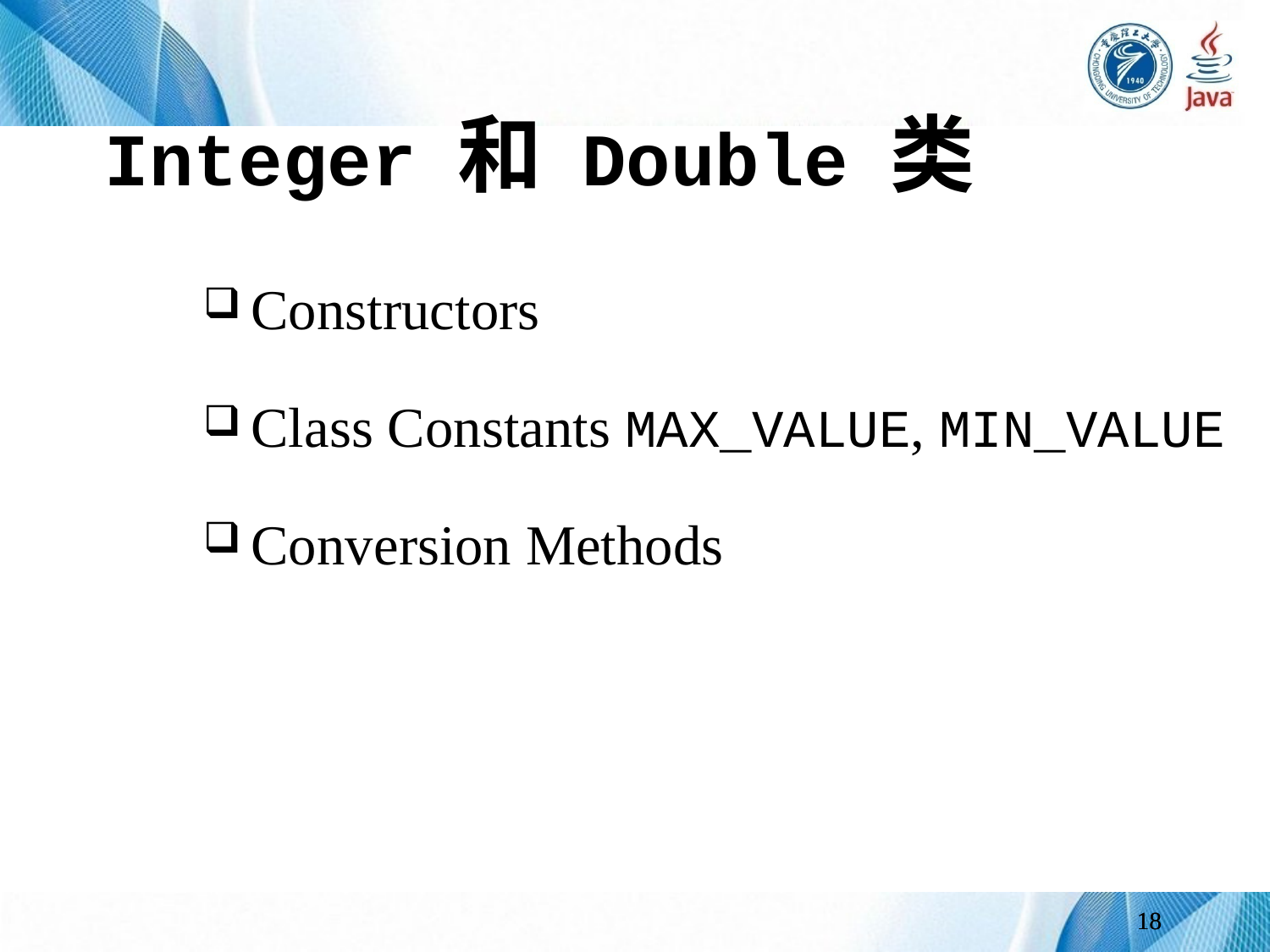

Integer 和 Double 类
Constructors
Class Constants MAX_VALUE, MIN_VALUE
Conversion Methods
18
18